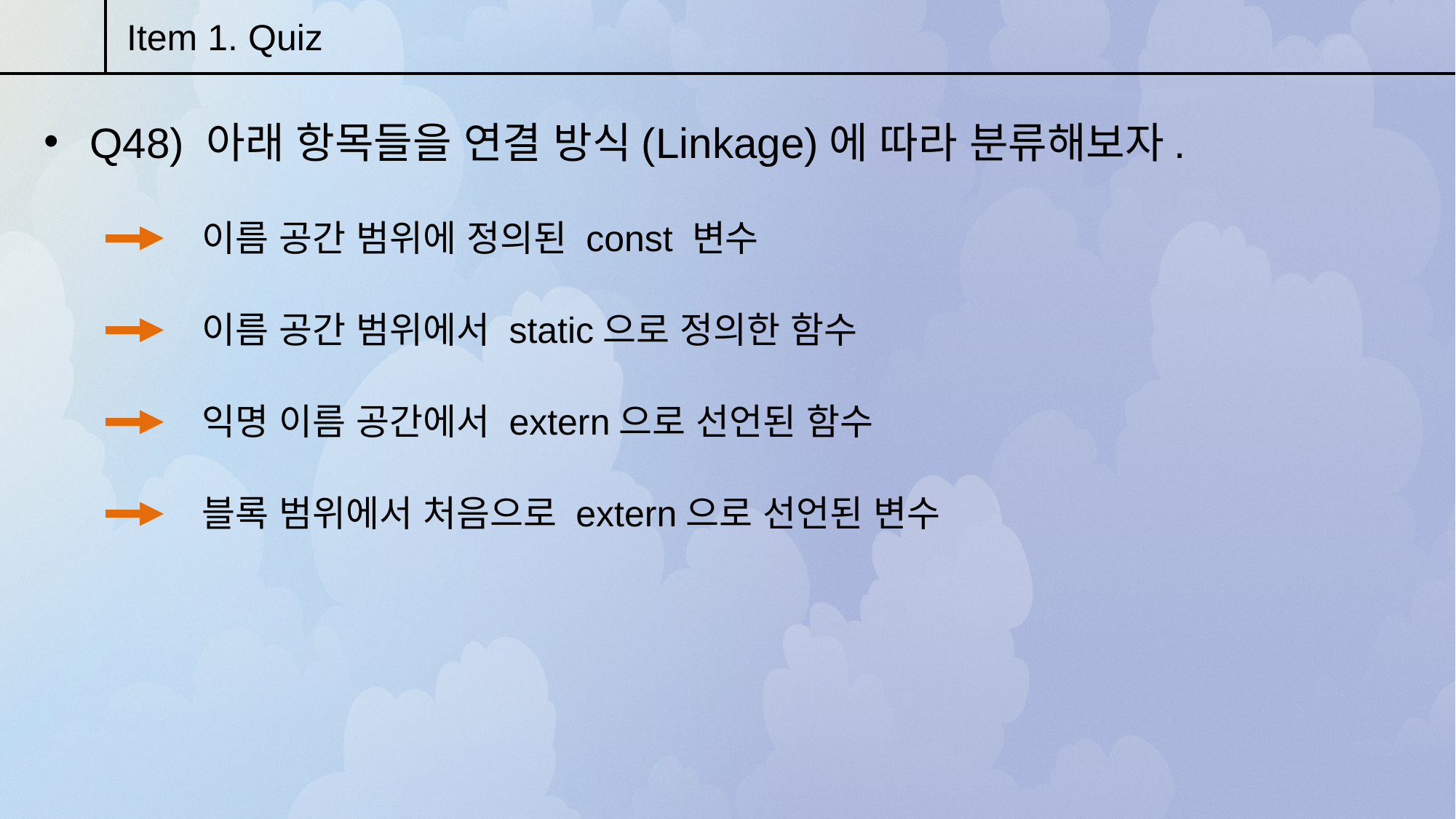

Item 1. Quiz
 Q48) 아래 항목들을 연결 방식(Linkage)에 따라 분류해보자.
이름 공간 범위에 정의된 const 변수
이름 공간 범위에서 static으로 정의한 함수
익명 이름 공간에서 extern으로 선언된 함수
블록 범위에서 처음으로 extern으로 선언된 변수